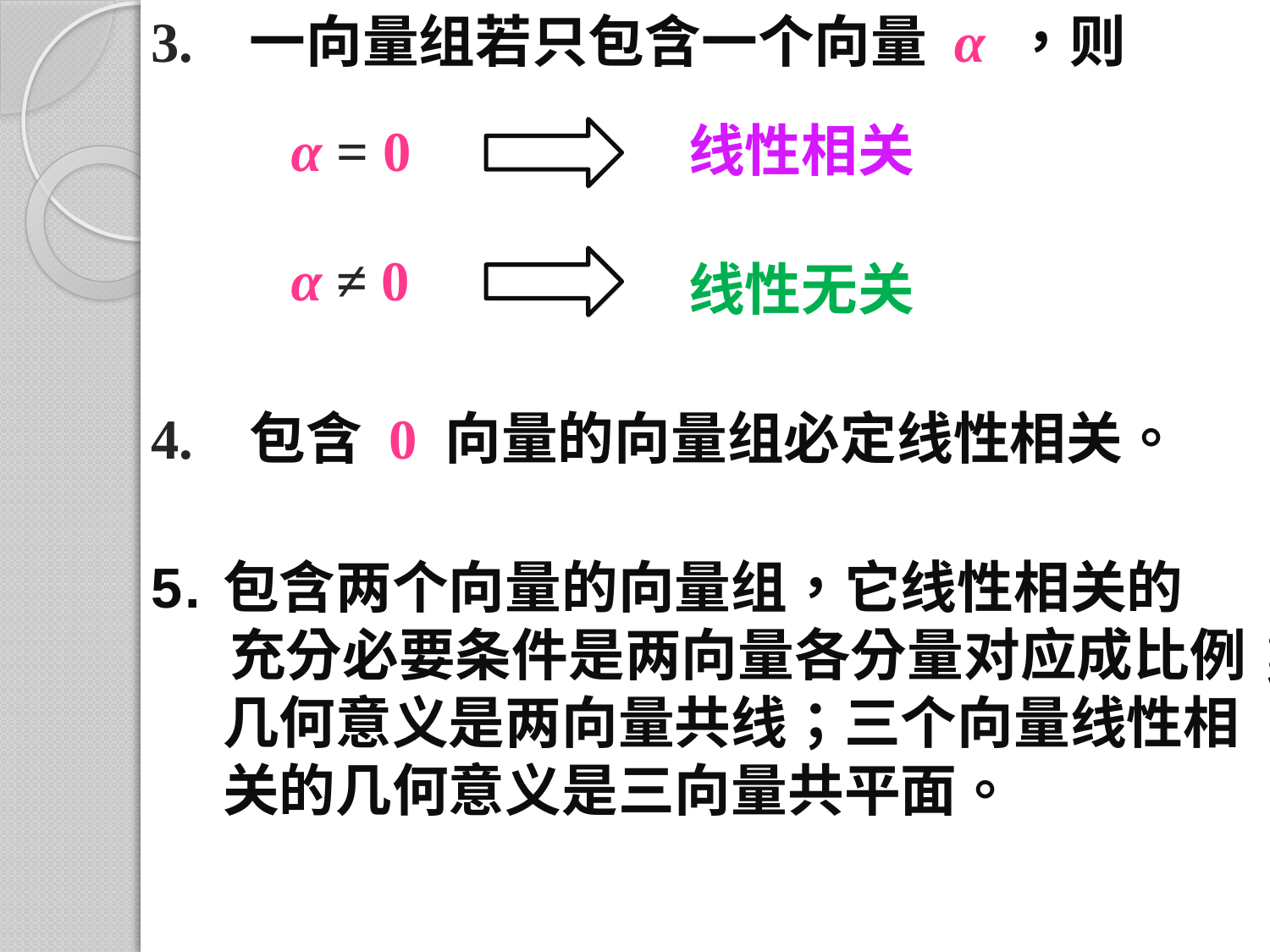

3.   一向量组若只包含一个向量 α ，则
α = 0
线性相关

α ≠ 0

线性无关
    4.   包含 0 向量的向量组必定线性相关。
包含两个向量的向量组，它线性相关的
     充分必要条件是两向量各分量对应成比例；几何意义是两向量共线；三个向量线性相关的几何意义是三向量共平面。